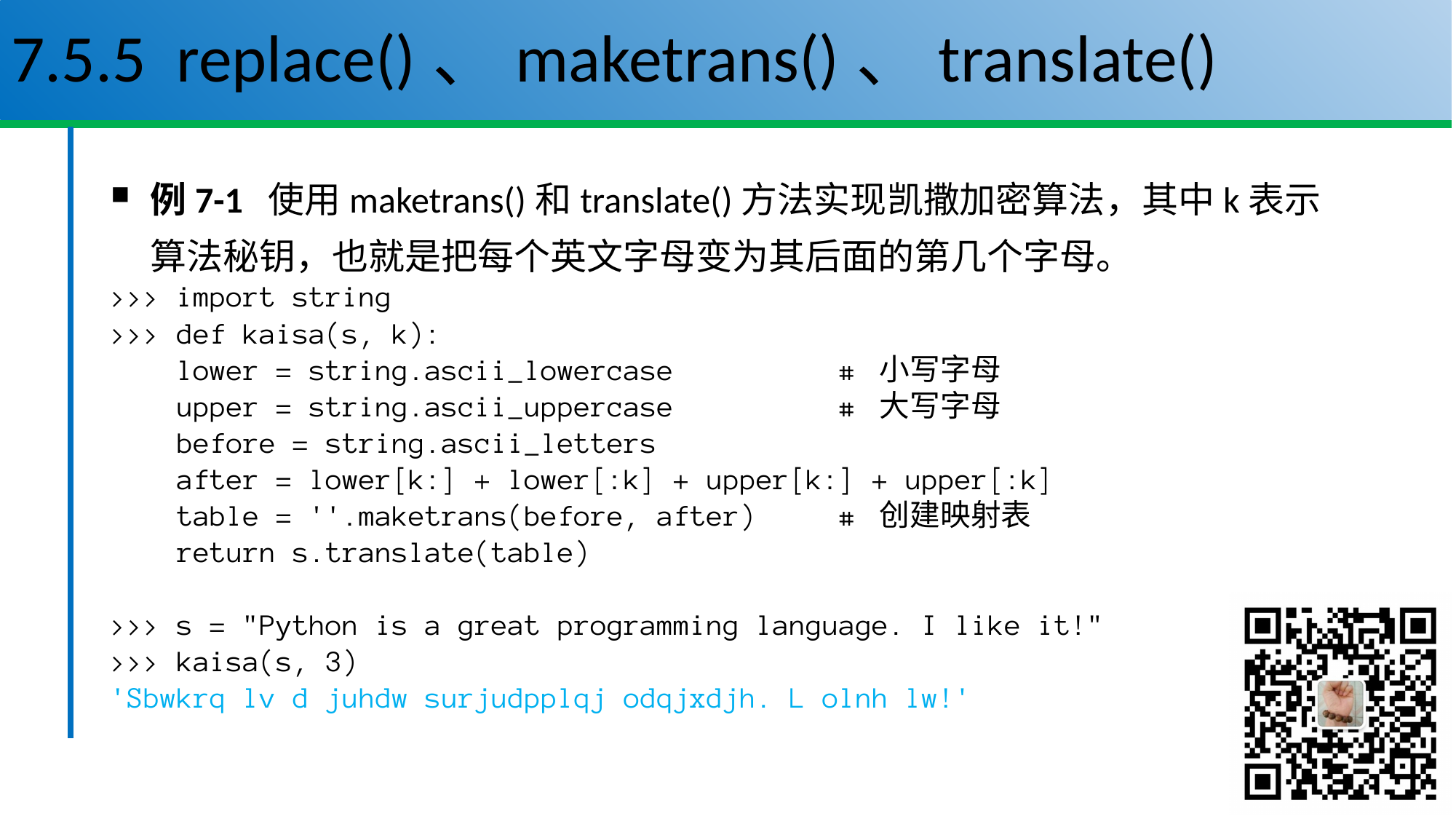

# 7.5.5  replace()、maketrans()、translate()
例7-1  使用maketrans()和translate()方法实现凯撒加密算法，其中k表示算法秘钥，也就是把每个英文字母变为其后面的第几个字母。
>>> import string
>>> def kaisa(s, k):
    lower = string.ascii_lowercase          # 小写字母
    upper = string.ascii_uppercase          # 大写字母
    before = string.ascii_letters
    after = lower[k:] + lower[:k] + upper[k:] + upper[:k]
    table = ''.maketrans(before, after)     # 创建映射表
    return s.translate(table)

>>> s = "Python is a great programming language. I like it!"
>>> kaisa(s, 3)
'Sbwkrq lv d juhdw surjudpplqj odqjxdjh. L olnh lw!'
33